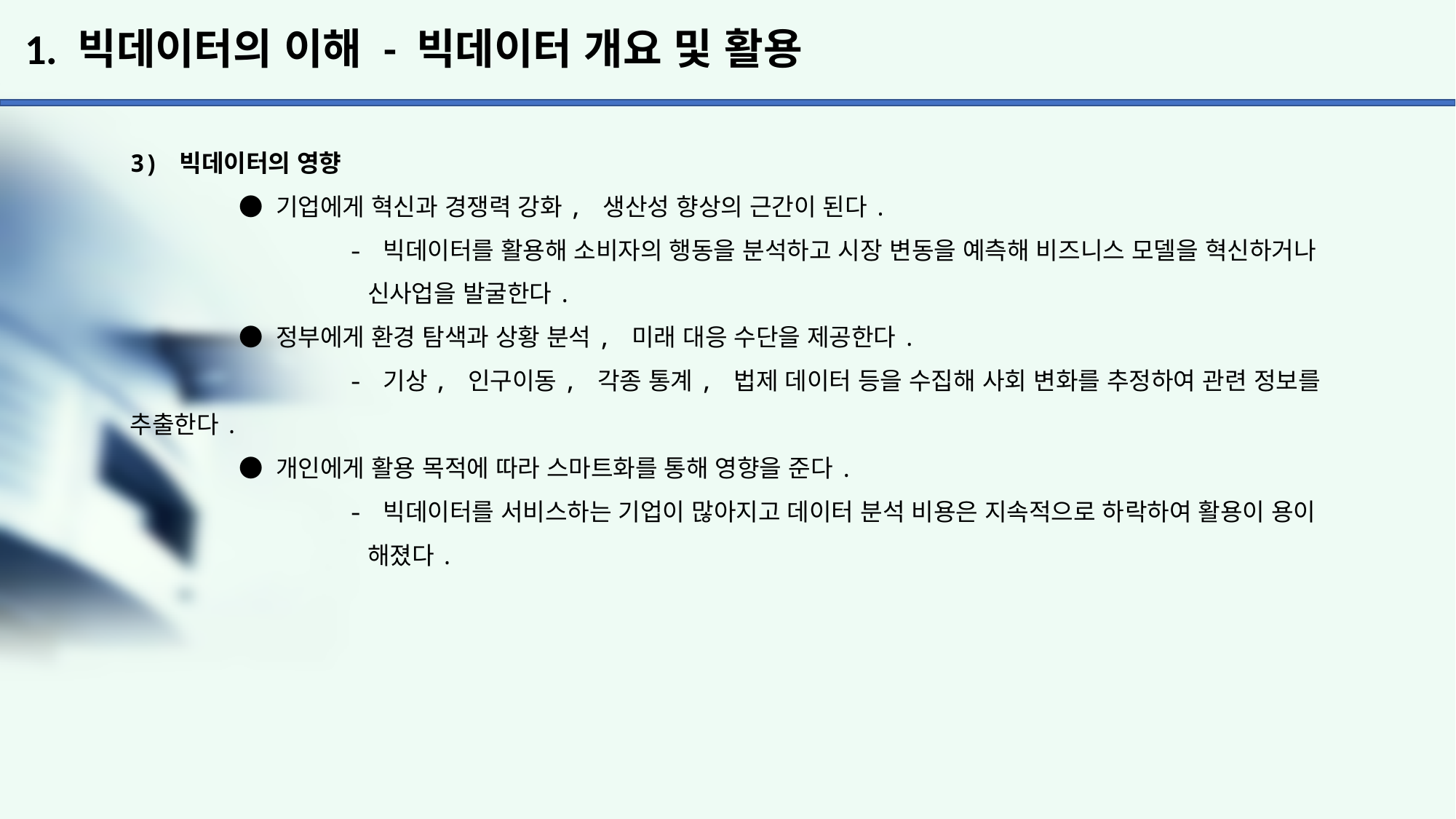

# 1. 빅데이터의 이해 - 빅데이터 개요 및 활용
3) 빅데이터의 영향
	● 기업에게 혁신과 경쟁력 강화, 생산성 향상의 근간이 된다.
		- 빅데이터를 활용해 소비자의 행동을 분석하고 시장 변동을 예측해 비즈니스 모델을 혁신하거나
		  신사업을 발굴한다.
	● 정부에게 환경 탐색과 상황 분석, 미래 대응 수단을 제공한다.
		- 기상, 인구이동, 각종 통계, 법제 데이터 등을 수집해 사회 변화를 추정하여 관련 정보를 추출한다.
	● 개인에게 활용 목적에 따라 스마트화를 통해 영향을 준다.
		- 빅데이터를 서비스하는 기업이 많아지고 데이터 분석 비용은 지속적으로 하락하여 활용이 용이
		  해졌다.